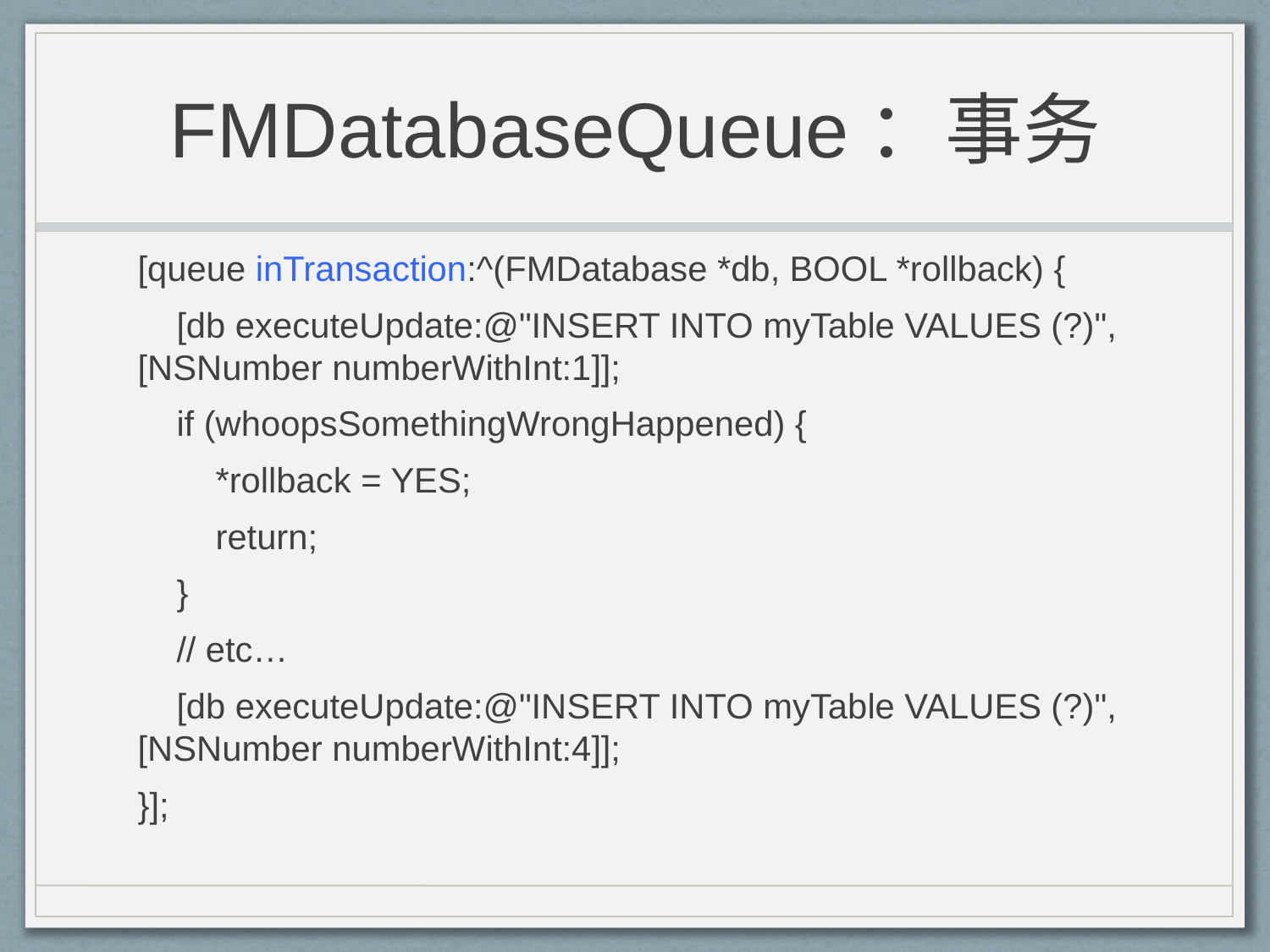

# FMDatabaseQueue：事务
[queue inTransaction:^(FMDatabase *db, BOOL *rollback) {
    [db executeUpdate:@"INSERT INTO myTable VALUES (?)", [NSNumber numberWithInt:1]];
    if (whoopsSomethingWrongHappened) {
        *rollback = YES;
        return;
    }
    // etc…
    [db executeUpdate:@"INSERT INTO myTable VALUES (?)", [NSNumber numberWithInt:4]];
}];